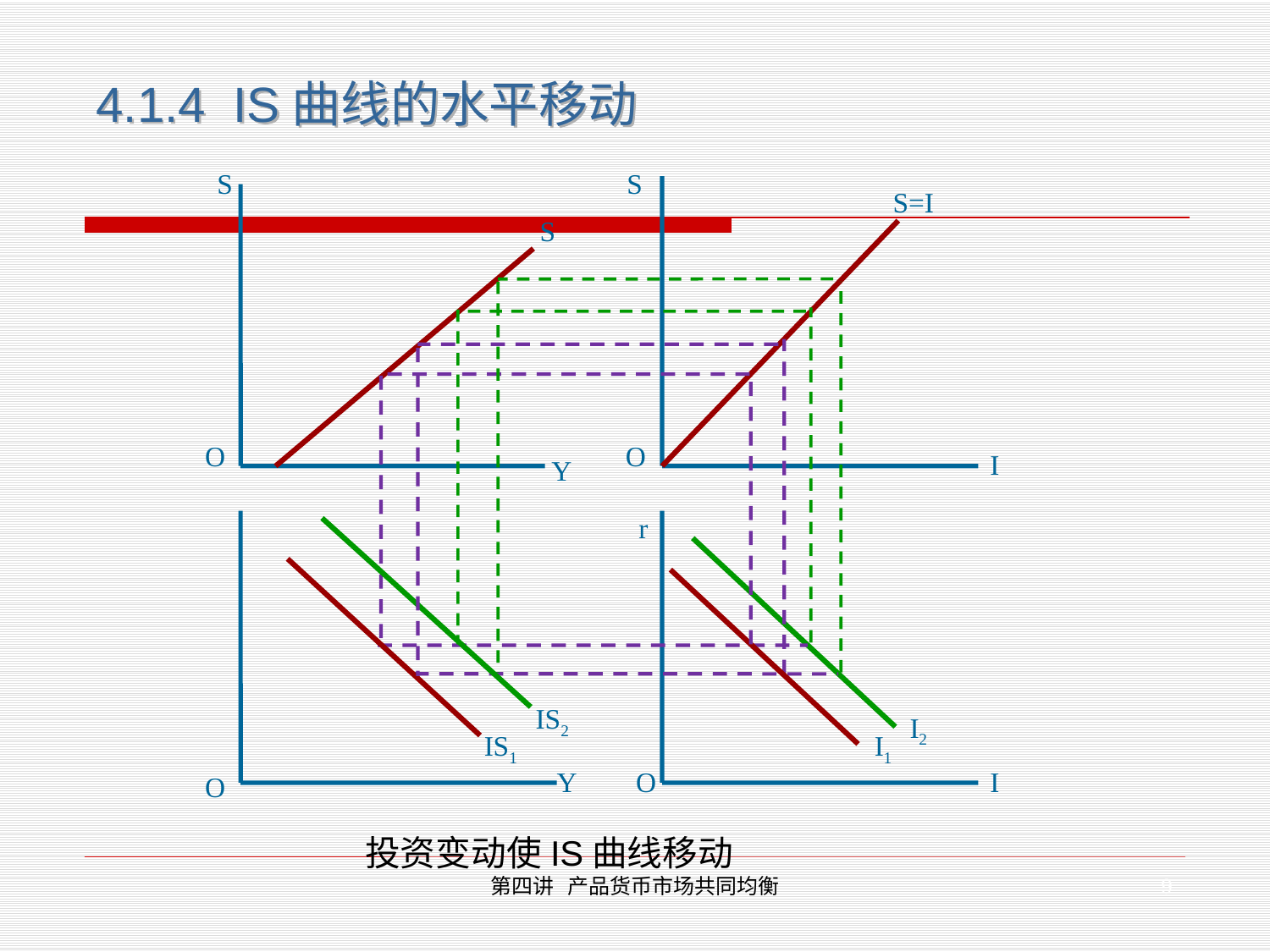

4.1.4  IS曲线的水平移动
S
S

S=I
S

O
O
I
Y

r

IS2
I2
IS1
I1
Y
O
I
O

投资变动使IS曲线移动
9
第四讲   产品货币市场共同均衡